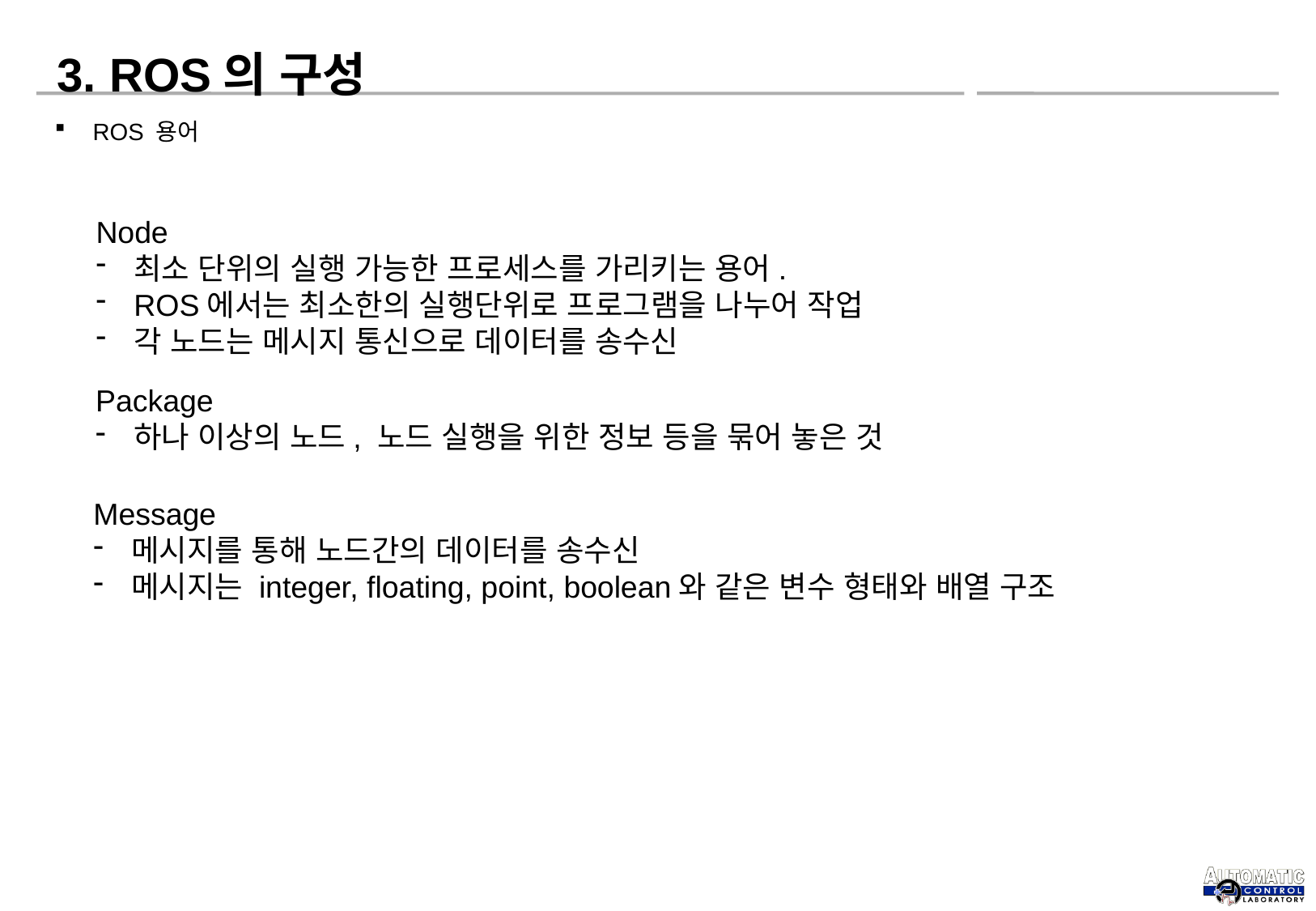

# 3. ROS의 구성
ROS 용어
Node
최소 단위의 실행 가능한 프로세스를 가리키는 용어.
ROS에서는 최소한의 실행단위로 프로그램을 나누어 작업
각 노드는 메시지 통신으로 데이터를 송수신
Package
하나 이상의 노드, 노드 실행을 위한 정보 등을 묶어 놓은 것
Message
메시지를 통해 노드간의 데이터를 송수신
메시지는 integer, floating, point, boolean와 같은 변수 형태와 배열 구조